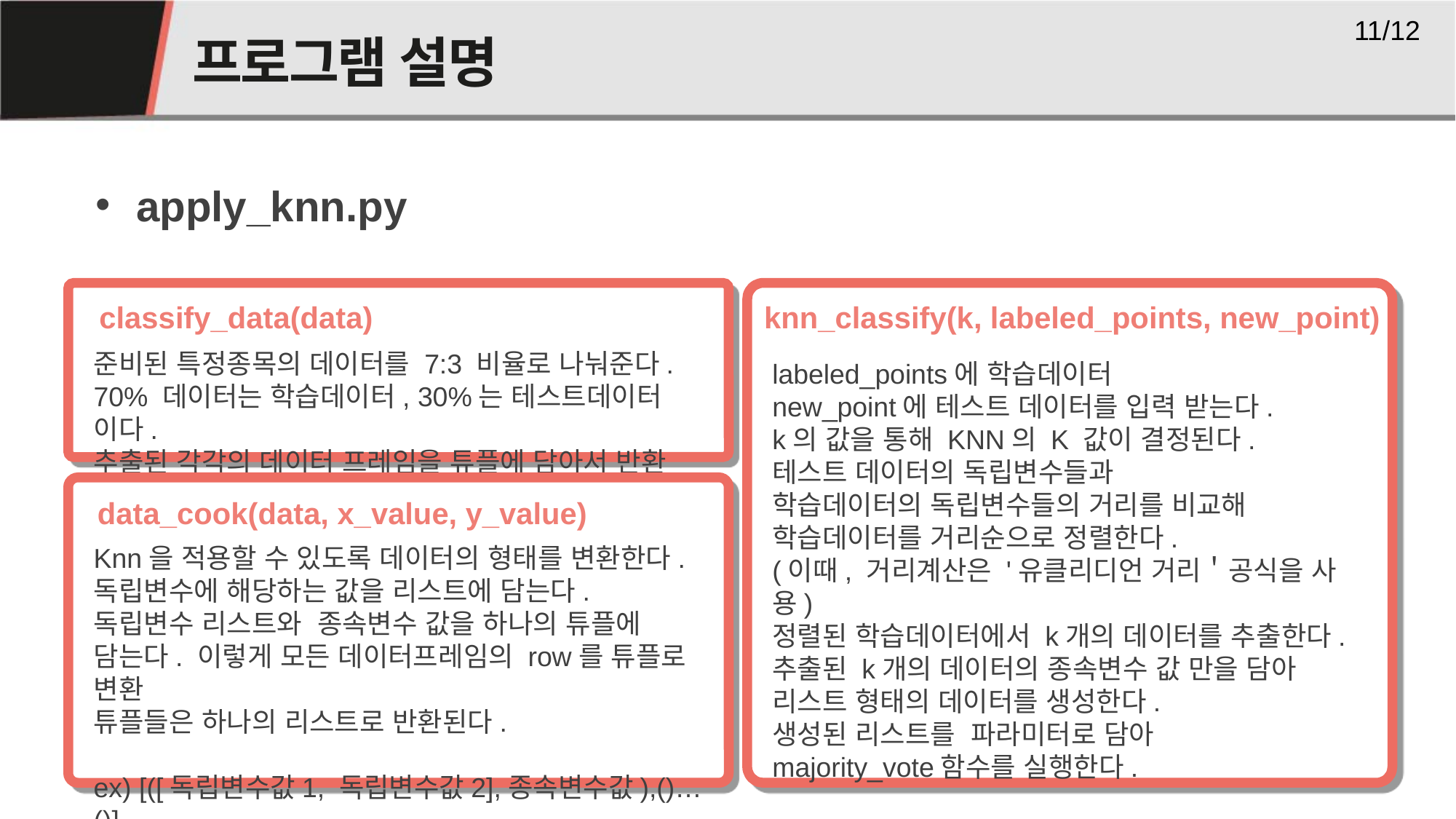

# 프로그램 설명
11/12
03
apply_knn.py

classify_data(data)
준비된 특정종목의 데이터를 7:3 비율로 나눠준다.
70% 데이터는 학습데이터, 30%는 테스트데이터 이다.
추출된 각각의 데이터 프레임을 튜플에 담아서 반환

knn_classify(k, labeled_points, new_point)
labeled_points에 학습데이터
new_point에 테스트 데이터를 입력 받는다.
k의 값을 통해 KNN의 K 값이 결정된다.
테스트 데이터의 독립변수들과
학습데이터의 독립변수들의 거리를 비교해
학습데이터를 거리순으로 정렬한다.
(이때, 거리계산은 '유클리디언 거리＇공식을 사용)
정렬된 학습데이터에서 k개의 데이터를 추출한다.
추출된 k개의 데이터의 종속변수 값 만을 담아
리스트 형태의 데이터를 생성한다.
생성된 리스트를  파라미터로 담아
majority_vote함수를 실행한다.

data_cook(data, x_value, y_value)
Knn을 적용할 수 있도록 데이터의 형태를 변환한다.
독립변수에 해당하는 값을 리스트에 담는다.
독립변수 리스트와  종속변수 값을 하나의 튜플에 담는다. 이렇게 모든 데이터프레임의 row를 튜플로 변환
튜플들은 하나의 리스트로 반환된다.

ex) [([독립변수값1, 독립변수값2],종속변수값),()…()]